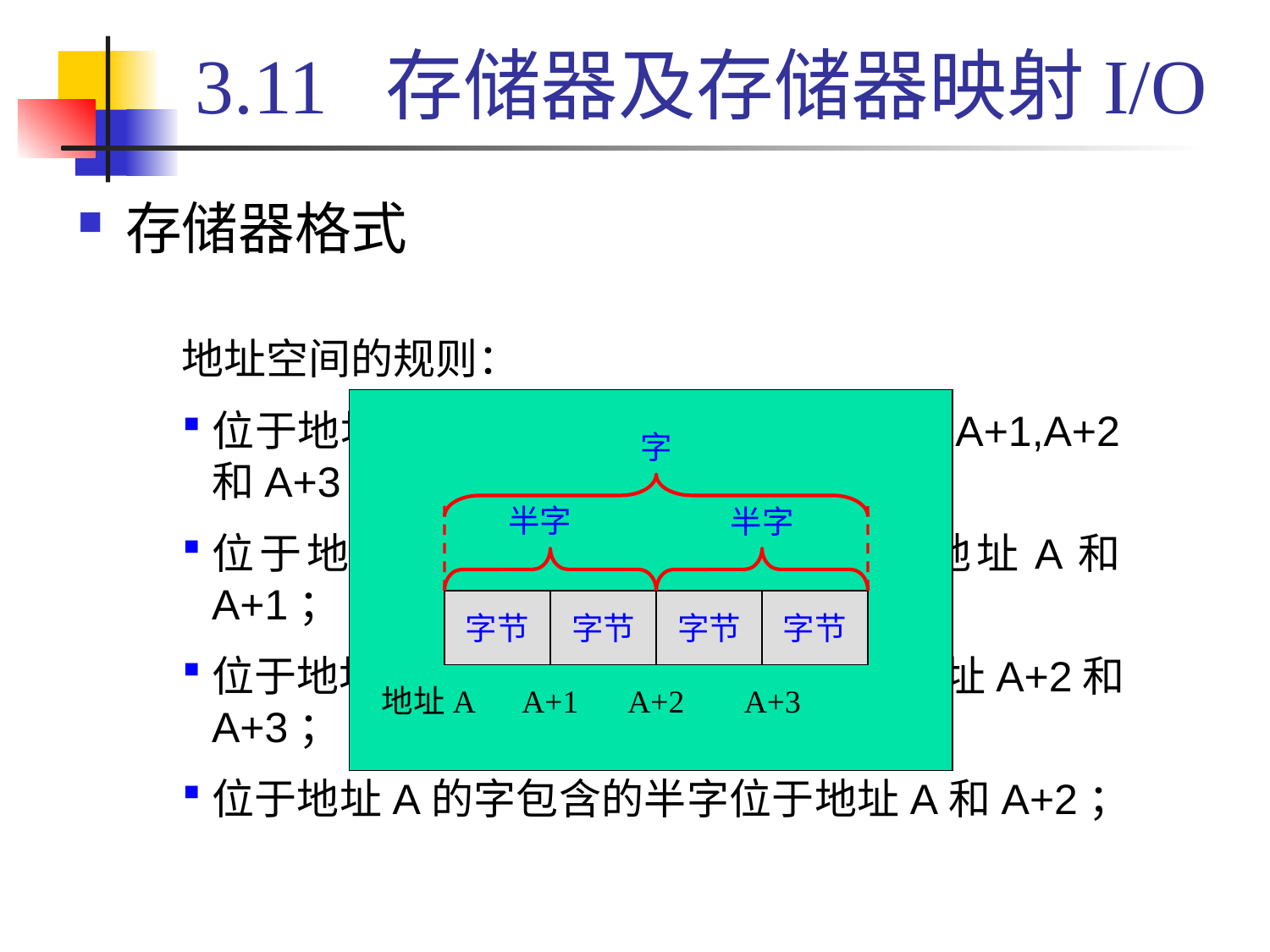

# 3.11  存储器及存储器映射I/O
存储器格式
地址空间的规则：
位于地址A的字包含的字节位于地址A,A+1,A+2和A+3；
位于地址A的半字包含的字节位于地址A和A+1；
位于地址A+2的半字包含的字节位于地址A+2和A+3；
位于地址A的字包含的半字位于地址A和A+2；

字节
字节
字节
字节
地址A
A+1
A+2
A+3

字

半字
半字